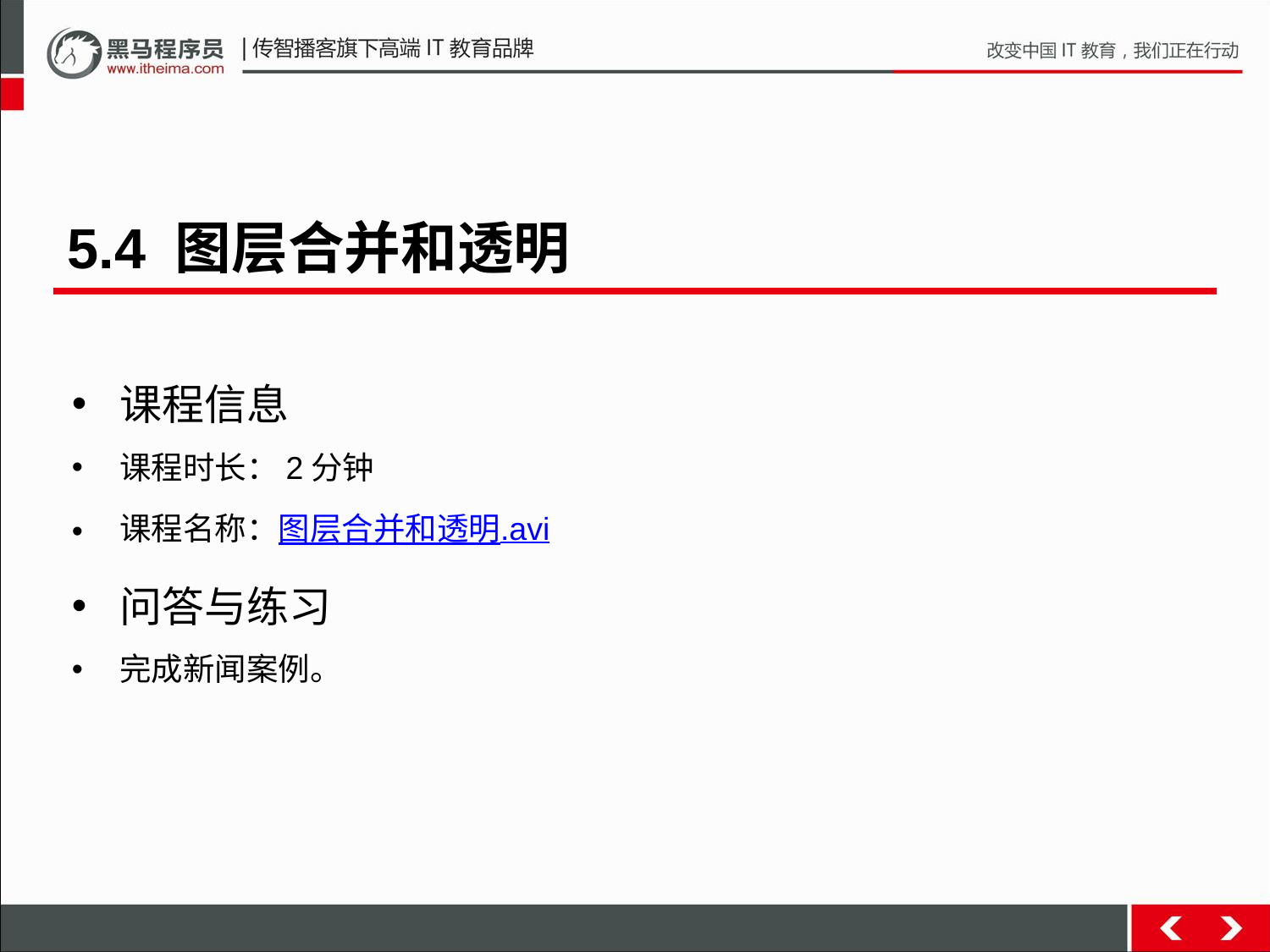

5.4 图层合并和透明
课程信息
课程时长：2分钟
课程名称：图层合并和透明.avi
问答与练习
完成新闻案例。